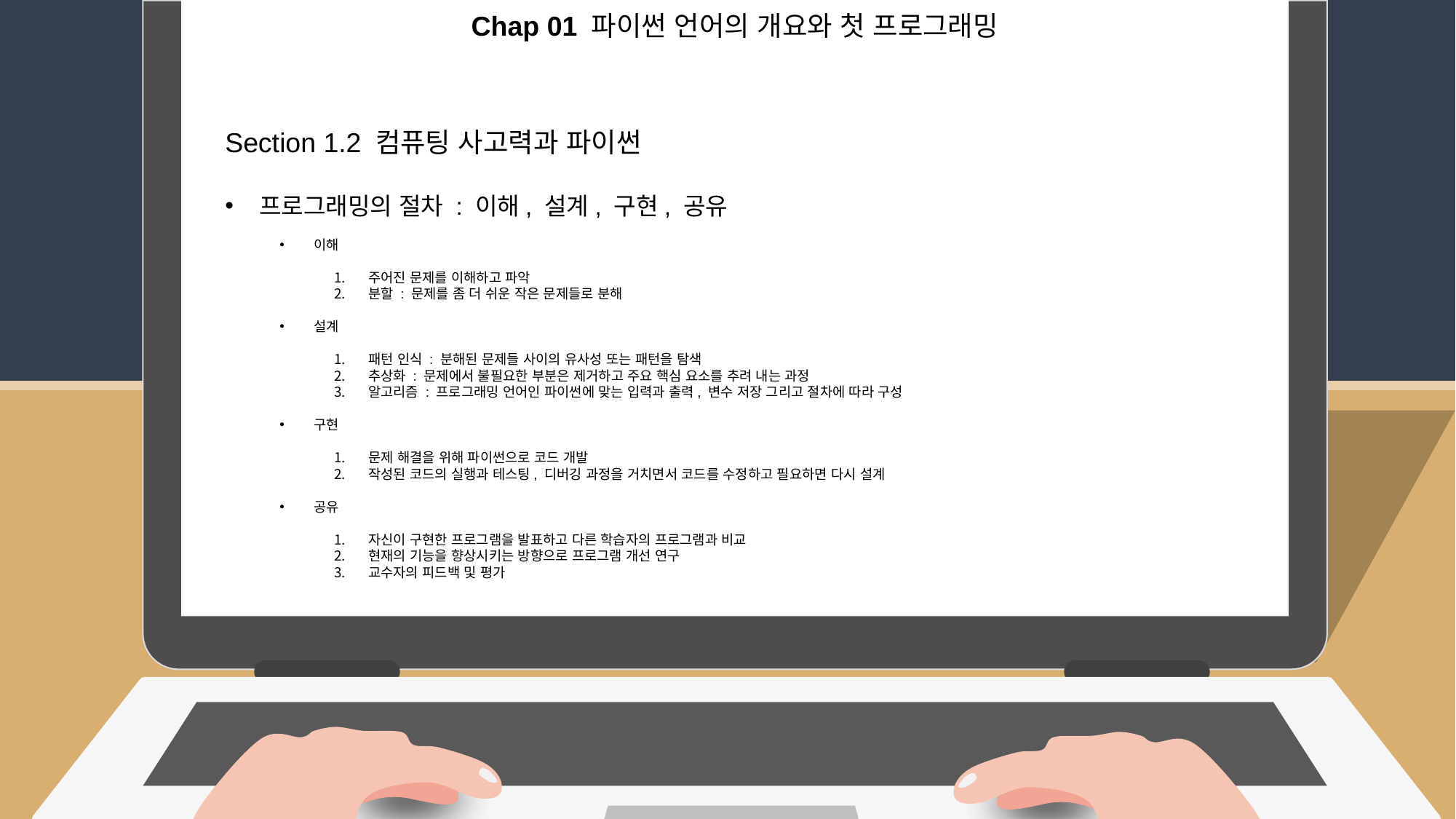

Chap 01 파이썬 언어의 개요와 첫 프로그래밍
Section 1.2 컴퓨팅 사고력과 파이썬

프로그래밍의 절차 : 이해, 설계, 구현, 공유

이해

주어진 문제를 이해하고 파악
분할 : 문제를 좀 더 쉬운 작은 문제들로 분해

설계

패턴 인식 : 분해된 문제들 사이의 유사성 또는 패턴을 탐색
추상화 : 문제에서 불필요한 부분은 제거하고 주요 핵심 요소를 추려 내는 과정
알고리즘 : 프로그래밍 언어인 파이썬에 맞는 입력과 출력, 변수 저장 그리고 절차에 따라 구성

구현

문제 해결을 위해 파이썬으로 코드 개발
작성된 코드의 실행과 테스팅, 디버깅 과정을 거치면서 코드를 수정하고 필요하면 다시 설계

공유

자신이 구현한 프로그램을 발표하고 다른 학습자의 프로그램과 비교
현재의 기능을 향상시키는 방향으로 프로그램 개선 연구
교수자의 피드백 및 평가